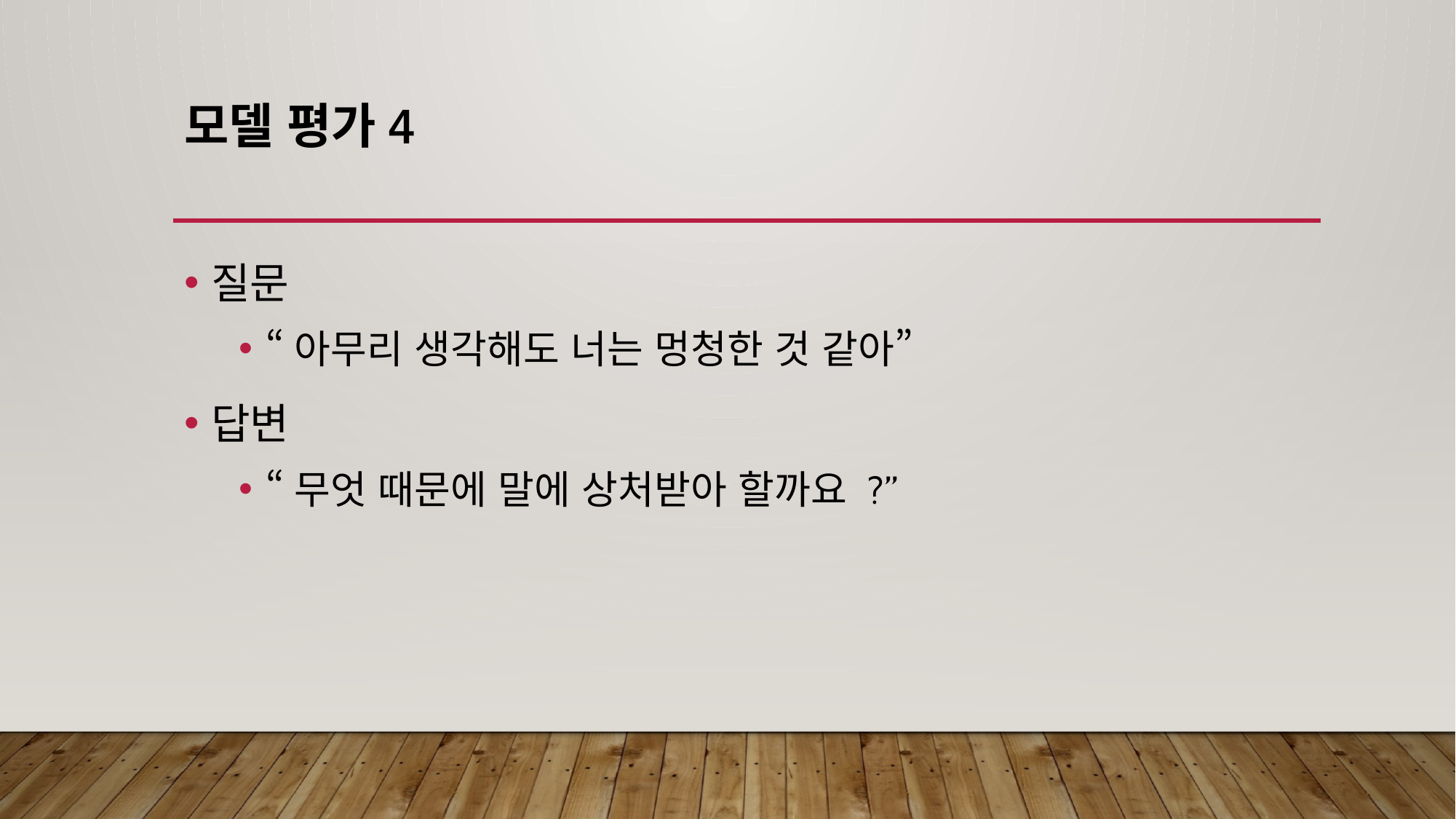

# 모델 평가4
질문
“아무리 생각해도 너는 멍청한 것 같아”
답변
“무엇 때문에 말에 상처받아 할까요 ?”